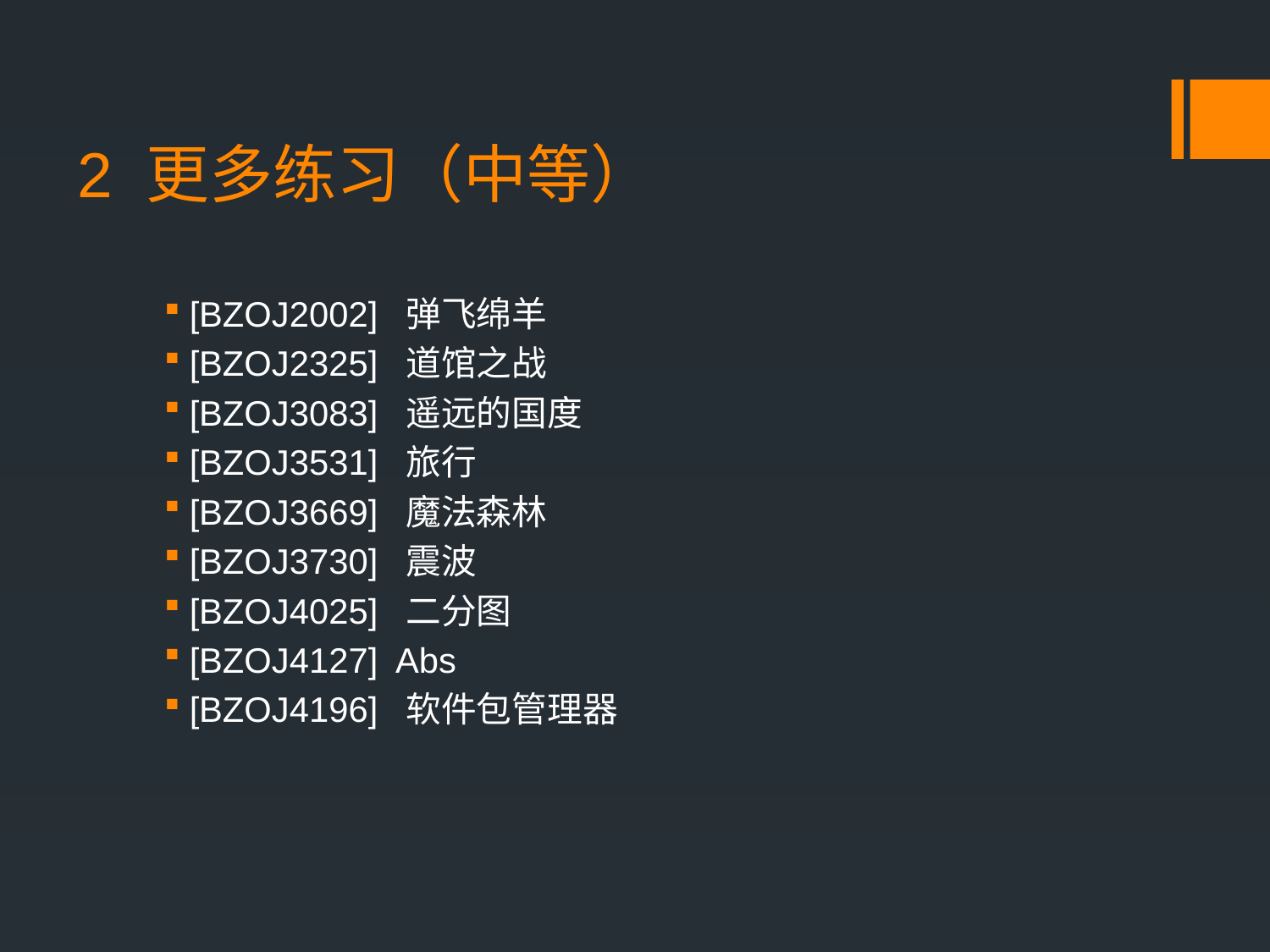

# 2 更多练习（中等）

[BZOJ2002]  弹飞绵羊
[BZOJ2325]  道馆之战
[BZOJ3083]  遥远的国度
[BZOJ3531]  旅行
[BZOJ3669]  魔法森林
[BZOJ3730]  震波
[BZOJ4025]  二分图
[BZOJ4127]  Abs
[BZOJ4196]  软件包管理器